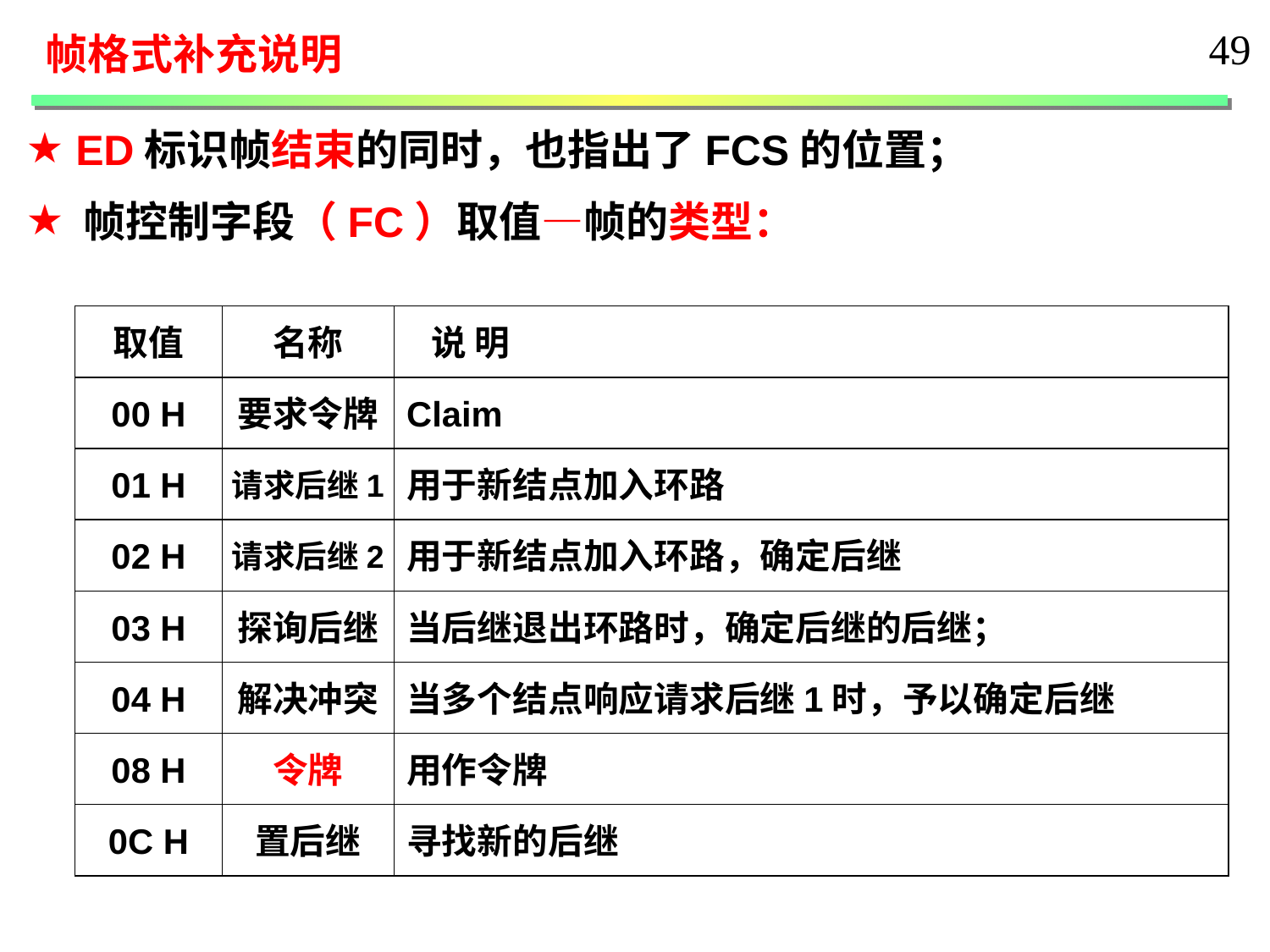

49
帧格式补充说明

 ED标识帧结束的同时，也指出了FCS的位置；
 帧控制字段（FC）取值—帧的类型：
取值
名称
  说 明
00 H
要求令牌
Claim
01 H
请求后继1
用于新结点加入环路
02 H
请求后继2
用于新结点加入环路，确定后继
03 H
探询后继
当后继退出环路时，确定后继的后继；
04 H
解决冲突
当多个结点响应请求后继1时，予以确定后继
08 H
令牌
用作令牌
0C H
置后继
寻找新的后继